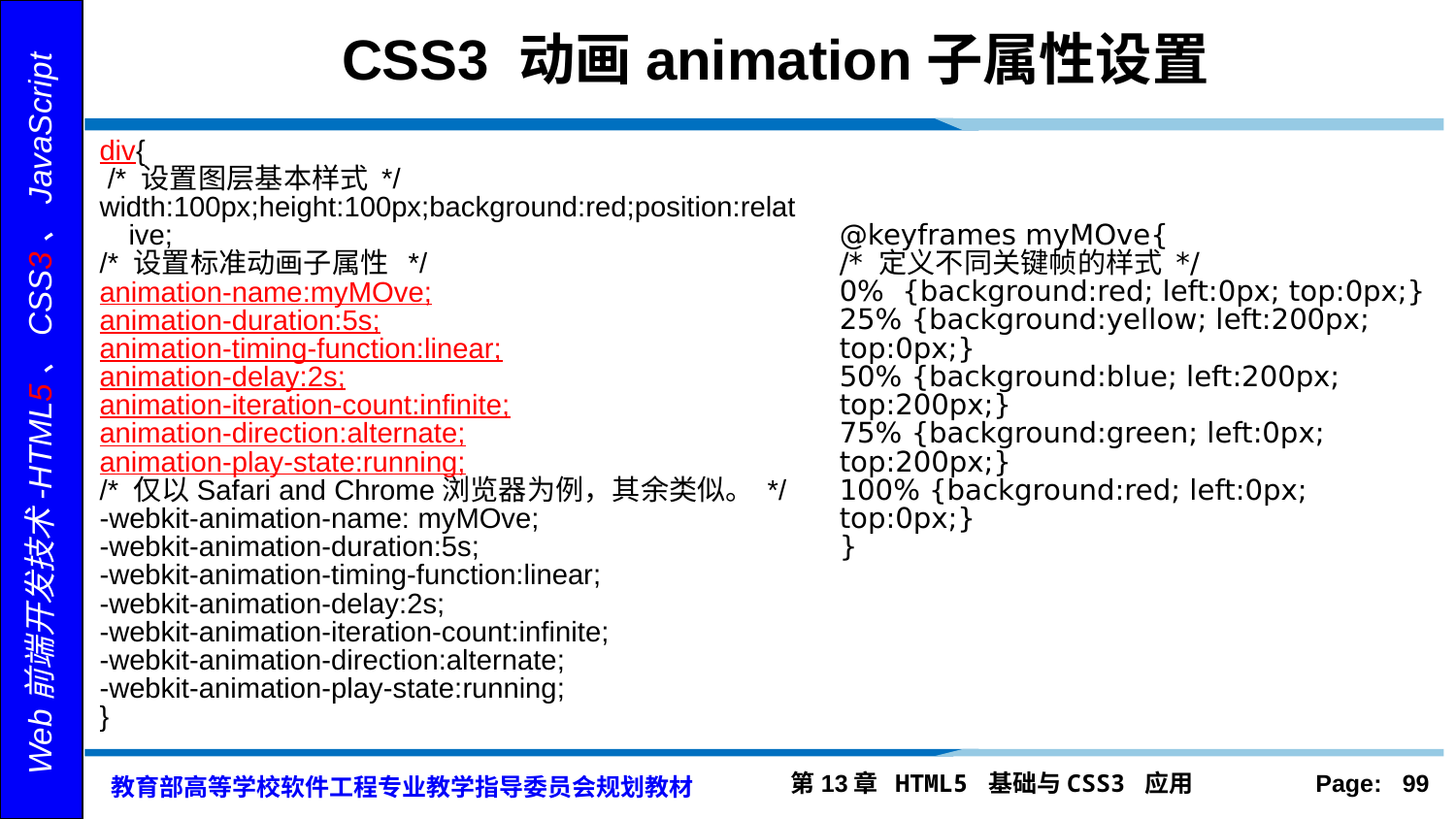

# CSS3 动画animation子属性设置
div{
 /* 设置图层基本样式 */
width:100px;height:100px;background:red;position:relative;
/* 设置标准动画子属性  */
animation-name:myMOve;
animation-duration:5s;
animation-timing-function:linear;
animation-delay:2s;
animation-iteration-count:infinite;
animation-direction:alternate;
animation-play-state:running;
/* 仅以Safari and Chrome浏览器为例，其余类似。 */
-webkit-animation-name: myMOve;
-webkit-animation-duration:5s;
-webkit-animation-timing-function:linear;
-webkit-animation-delay:2s;
-webkit-animation-iteration-count:infinite;
-webkit-animation-direction:alternate;
-webkit-animation-play-state:running;
}

@keyframes myMOve{
/* 定义不同关键帧的样式 */
0%  {background:red; left:0px; top:0px;}
25% {background:yellow; left:200px; top:0px;}
50% {background:blue; left:200px; top:200px;}
75% {background:green; left:0px; top:200px;}
100% {background:red; left:0px; top:0px;}
}